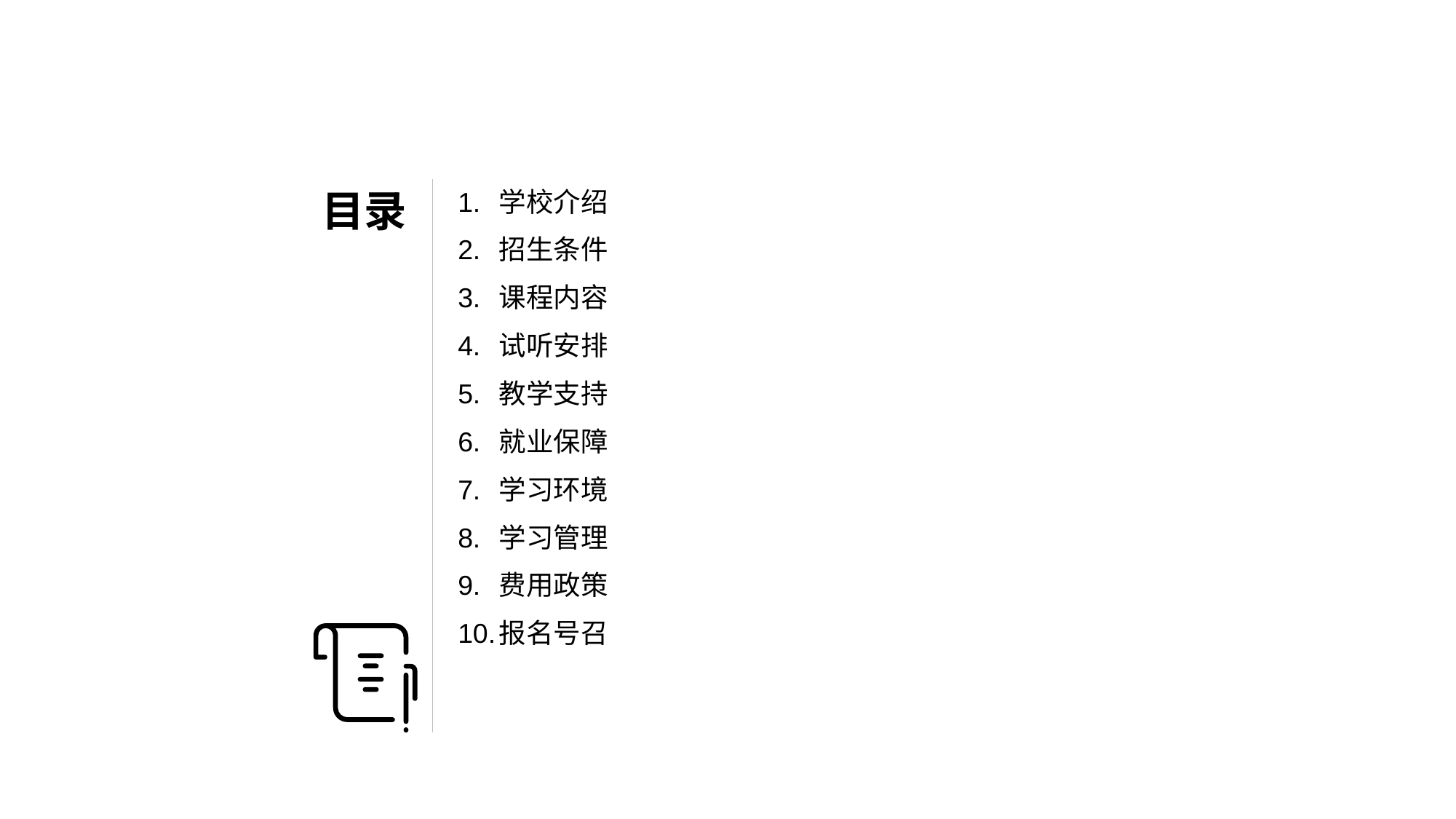

# 目录
学校介绍
招生条件
课程内容
试听安排
教学支持
就业保障
学习环境
学习管理
费用政策
报名号召